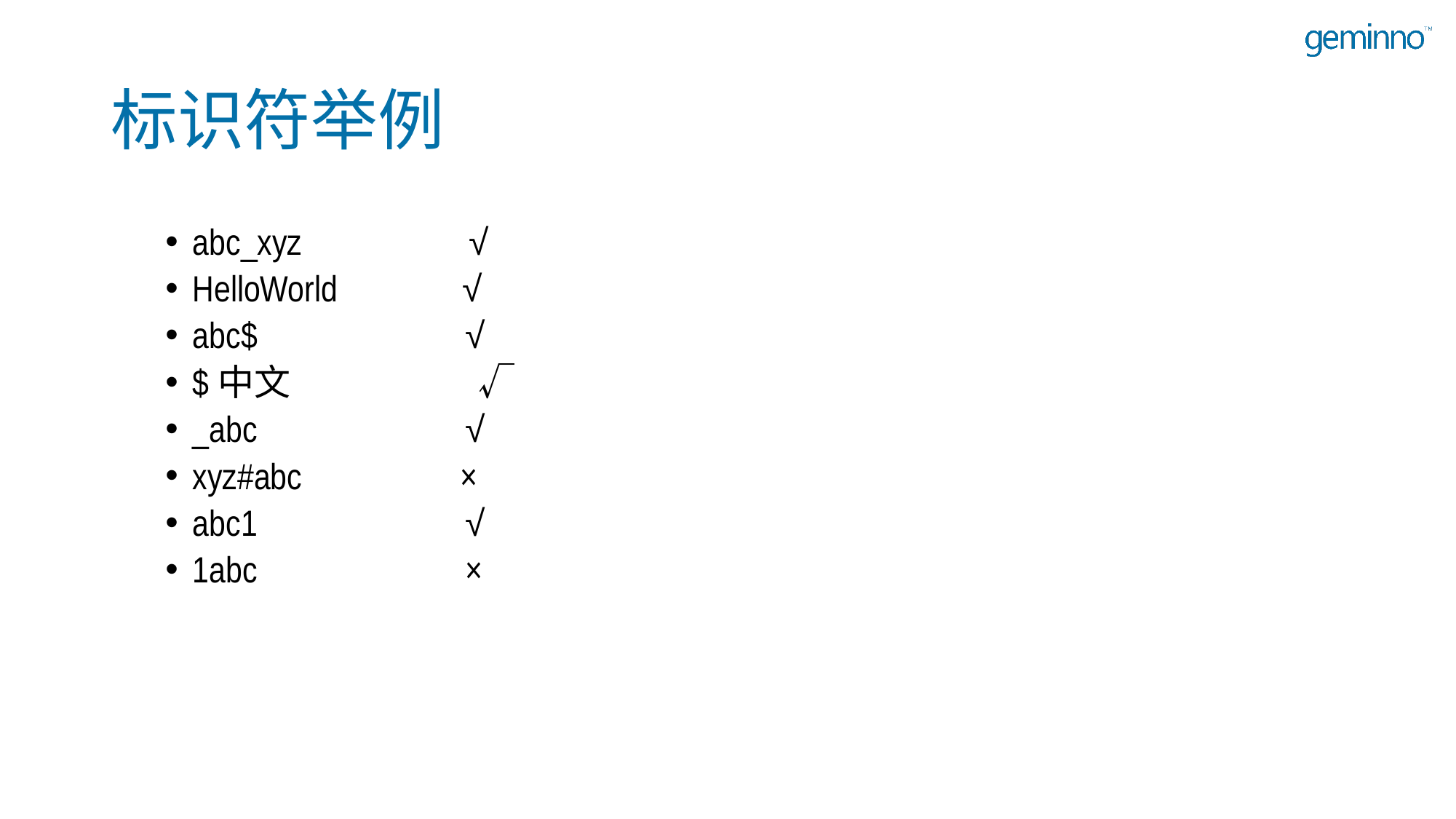

# 标识符举例
abc_xyz                    √
HelloWorld               √
abc$                         √
$中文                       √
_abc                         √
xyz#abc                   ×
abc1                         √
1abc                         ×